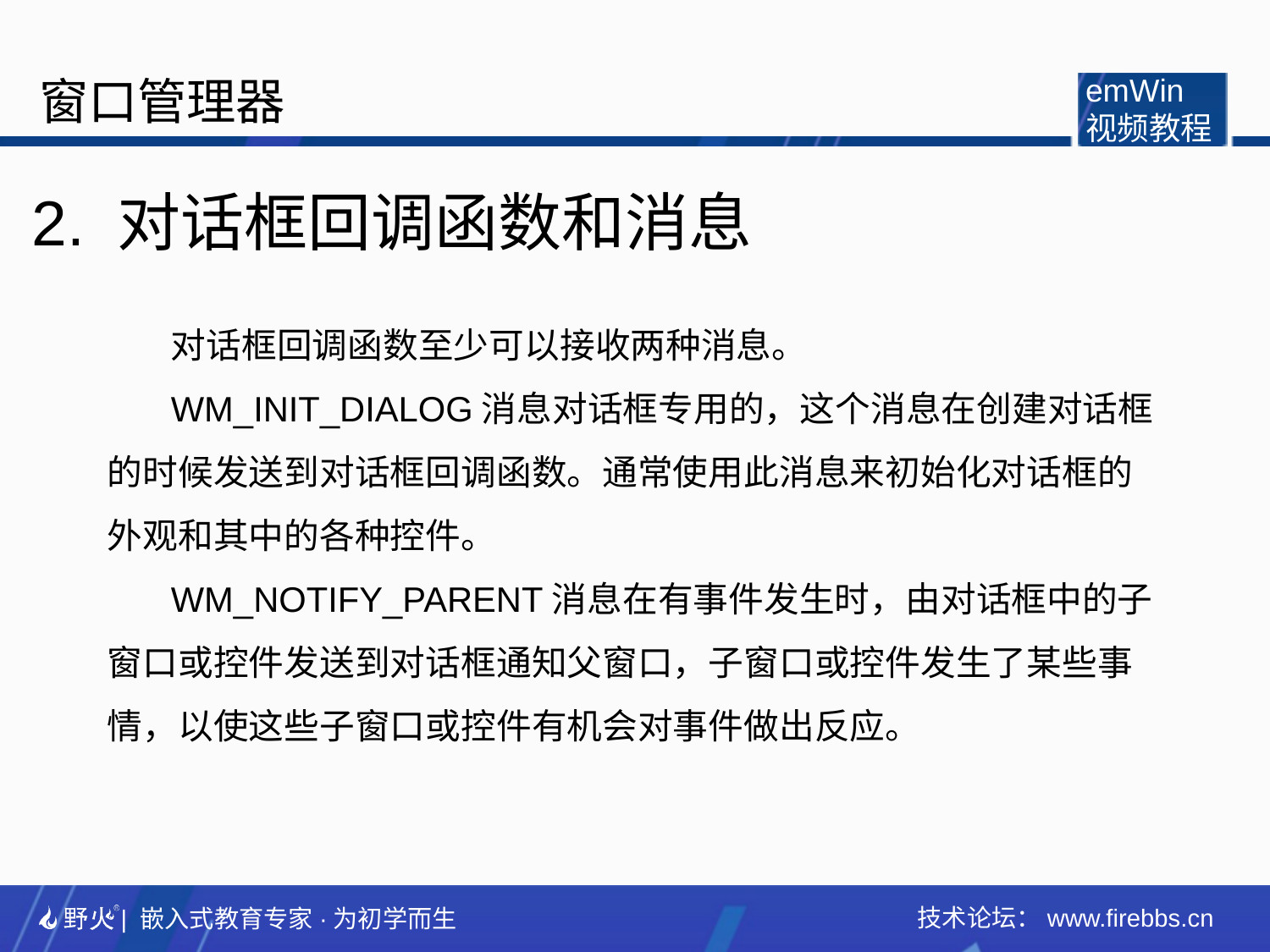

窗口管理器
emWin
视频教程
2. 对话框回调函数和消息
对话框回调函数至少可以接收两种消息。
WM_INIT_DIALOG消息对话框专用的，这个消息在创建对话框的时候发送到对话框回调函数。通常使用此消息来初始化对话框的外观和其中的各种控件。
WM_NOTIFY_PARENT消息在有事件发生时，由对话框中的子窗口或控件发送到对话框通知父窗口，子窗口或控件发生了某些事情，以使这些子窗口或控件有机会对事件做出反应。